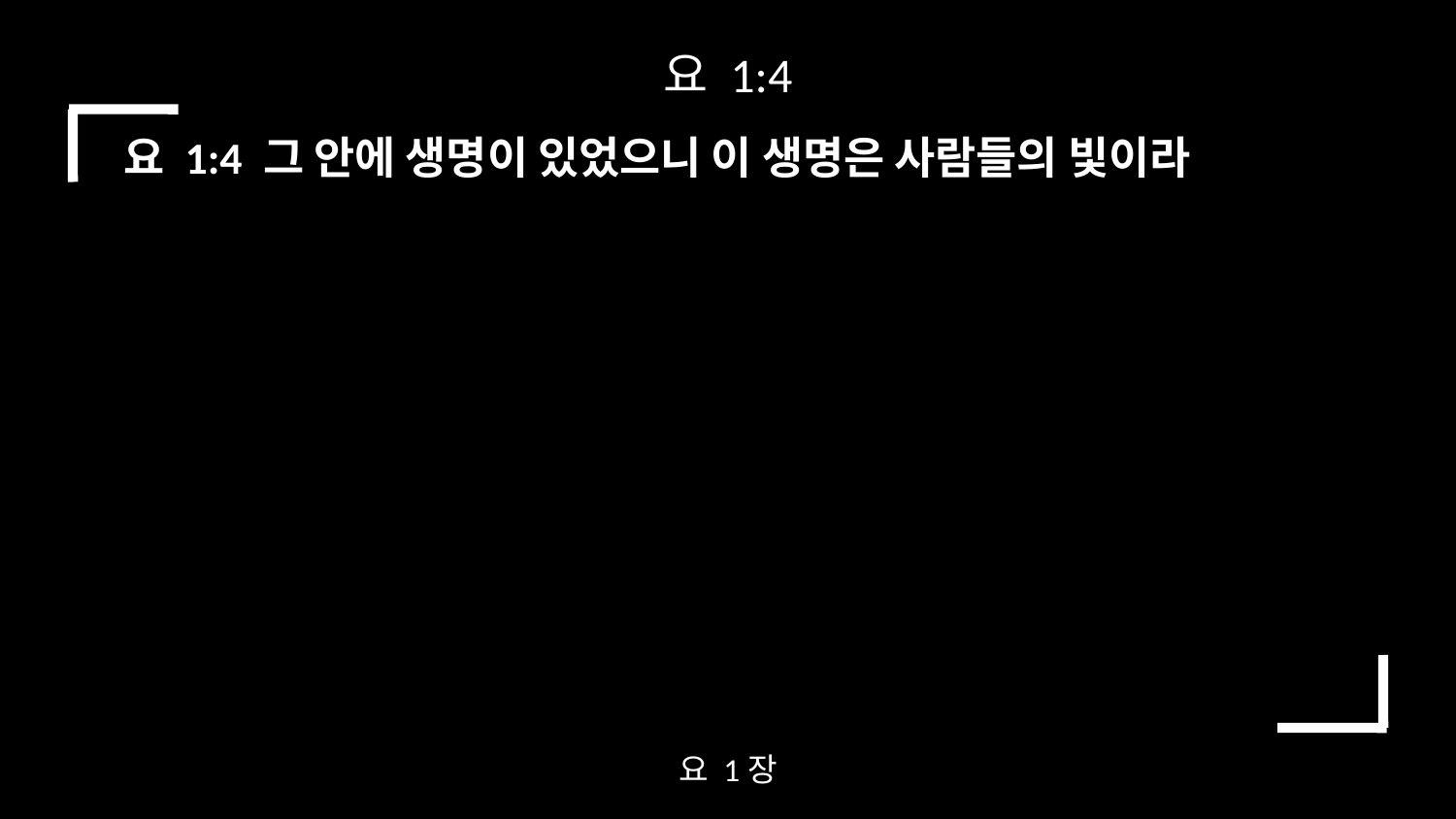

요 1:4

요 1:4 그 안에 생명이 있었으니 이 생명은 사람들의 빛이라

요 1장